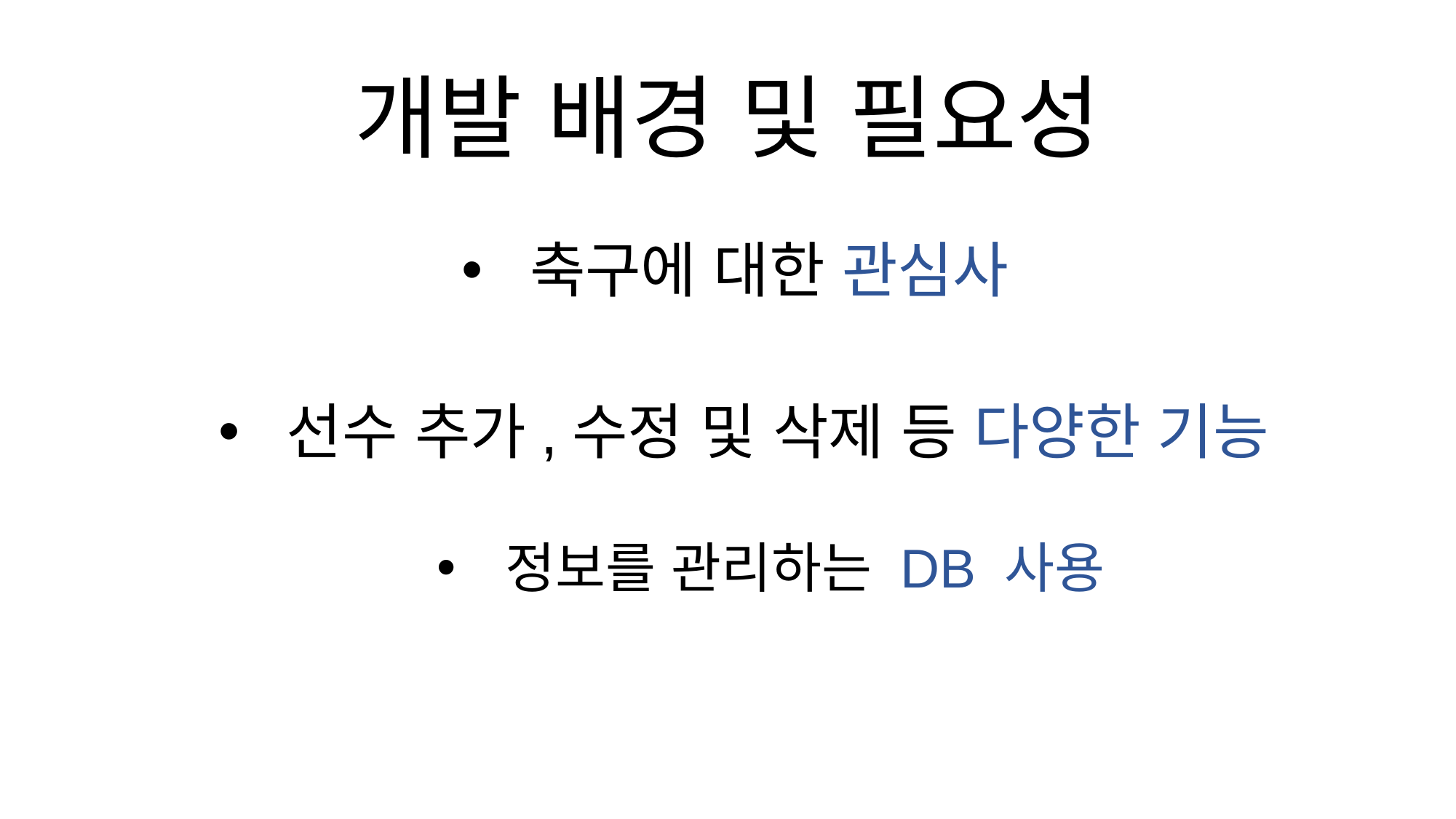

# 개발 배경 및 필요성
축구에 대한 관심사

선수 추가,수정 및 삭제 등 다양한 기능

정보를 관리하는 DB 사용